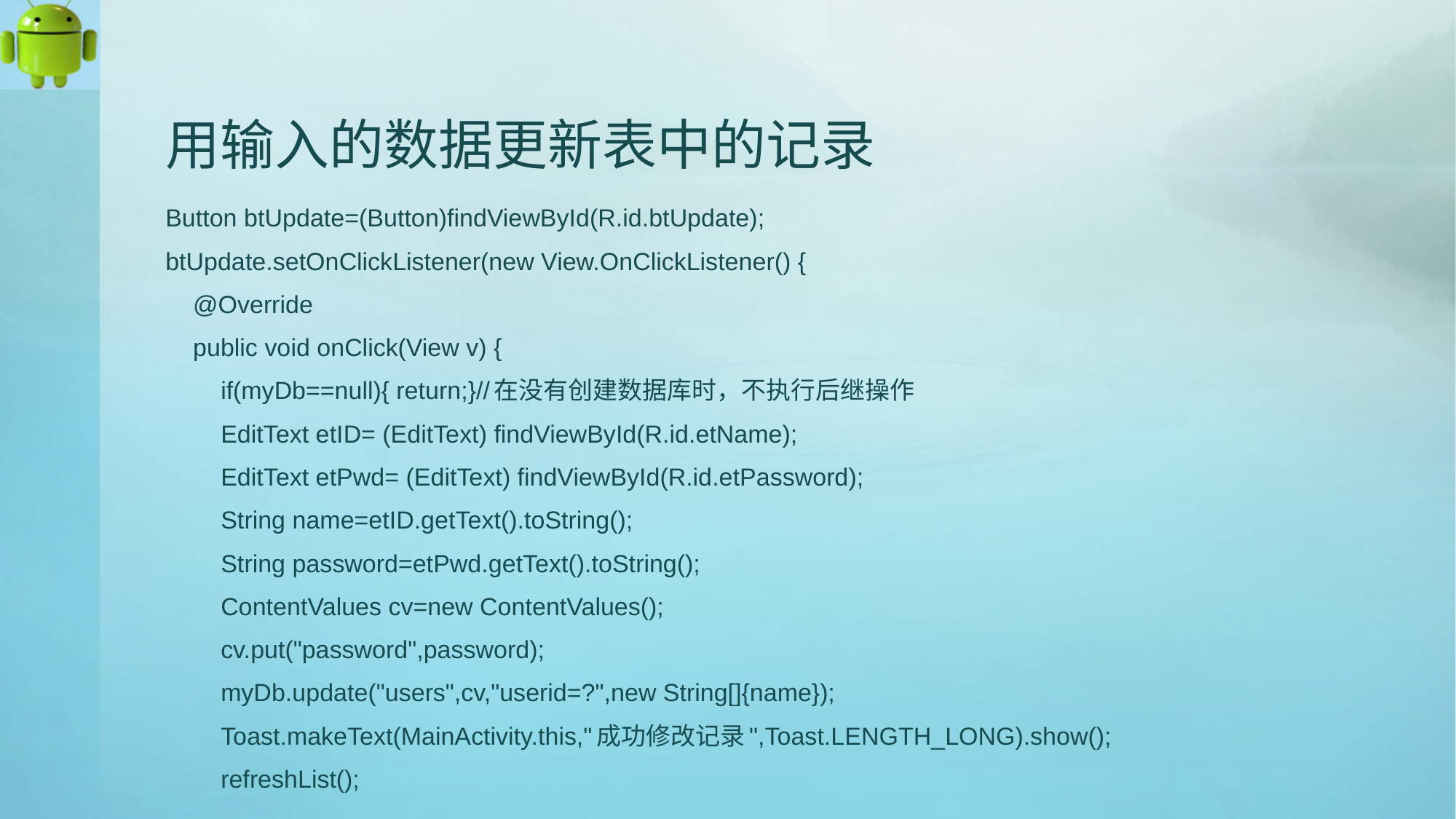

# 用输入的数据更新表中的记录
Button btUpdate=(Button)findViewById(R.id.btUpdate);
btUpdate.setOnClickListener(new View.OnClickListener() {
    @Override
    public void onClick(View v) {
        if(myDb==null){ return;}//在没有创建数据库时，不执行后继操作
        EditText etID= (EditText) findViewById(R.id.etName);
        EditText etPwd= (EditText) findViewById(R.id.etPassword);
        String name=etID.getText().toString();
        String password=etPwd.getText().toString();
        ContentValues cv=new ContentValues();
        cv.put("password",password);
        myDb.update("users",cv,"userid=?",new String[]{name});
        Toast.makeText(MainActivity.this,"成功修改记录",Toast.LENGTH_LONG).show();
        refreshList();